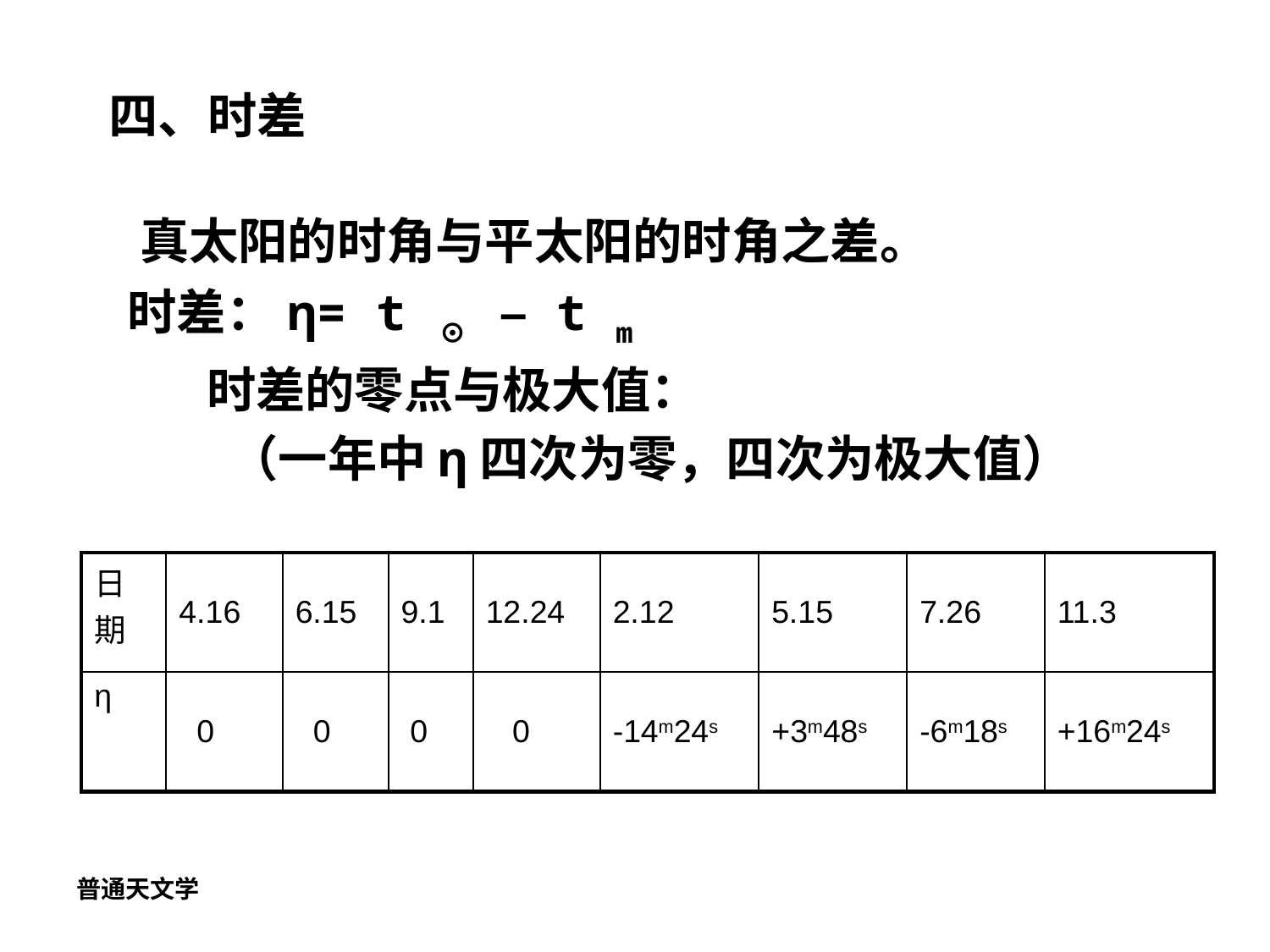

# 四、时差
真太阳的时角与平太阳的时角之差。
时差：η= t ⊙ – t m
      时差的零点与极大值：
        （一年中η四次为零，四次为极大值）
| 日期 | 4.16 | 6.15 | 9.1 | 12.24 | 2.12 | 5.15 | 7.26 | 11.3 |
| --- | --- | --- | --- | --- | --- | --- | --- | --- |
| η | 0 | 0 | 0 | 0 | -14m24s | +3m48s | -6m18s | +16m24s |
普通天文学